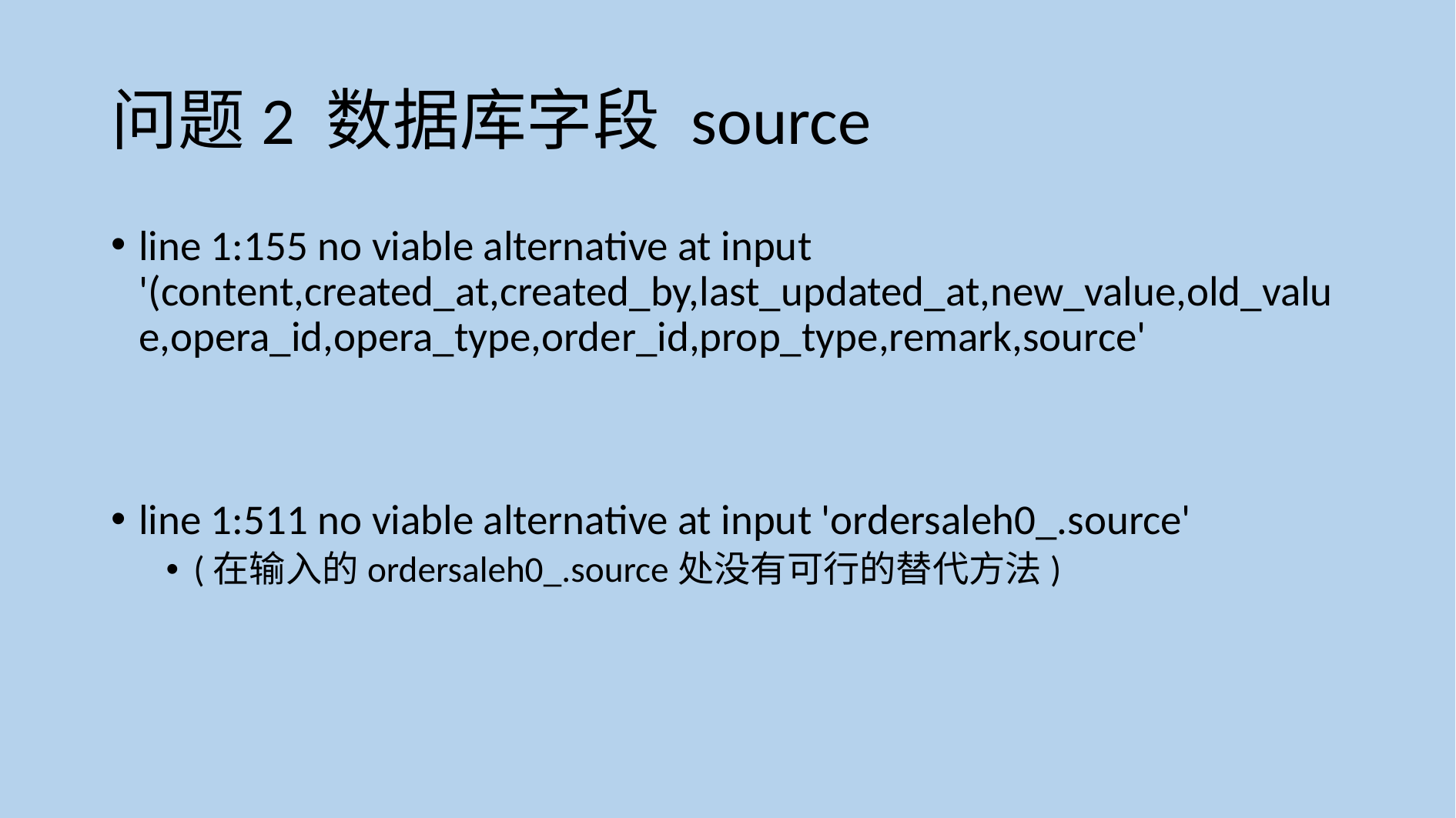

# 问题2 数据库字段 source
line 1:155 no viable alternative at input '(content,created_at,created_by,last_updated_at,new_value,old_value,opera_id,opera_type,order_id,prop_type,remark,source'

line 1:511 no viable alternative at input 'ordersaleh0_.source'
(在输入的ordersaleh0_.source处没有可行的替代方法)

21